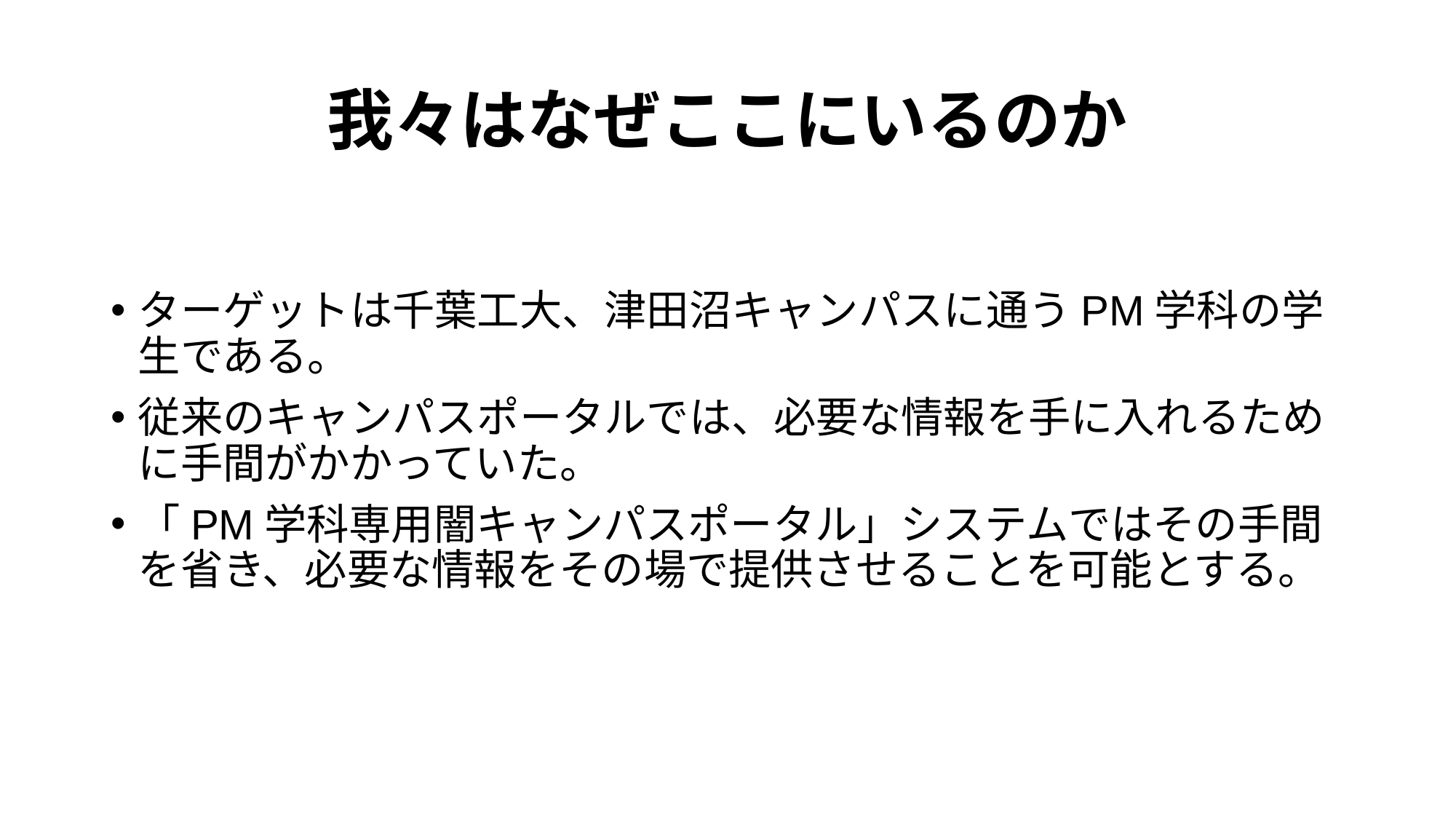

# 我々はなぜここにいるのか

ターゲットは千葉工大、津田沼キャンパスに通うPM学科の学生である。
従来のキャンパスポータルでは、必要な情報を手に入れるために手間がかかっていた。
「PM学科専用闇キャンパスポータル」システムではその手間を省き、必要な情報をその場で提供させることを可能とする。